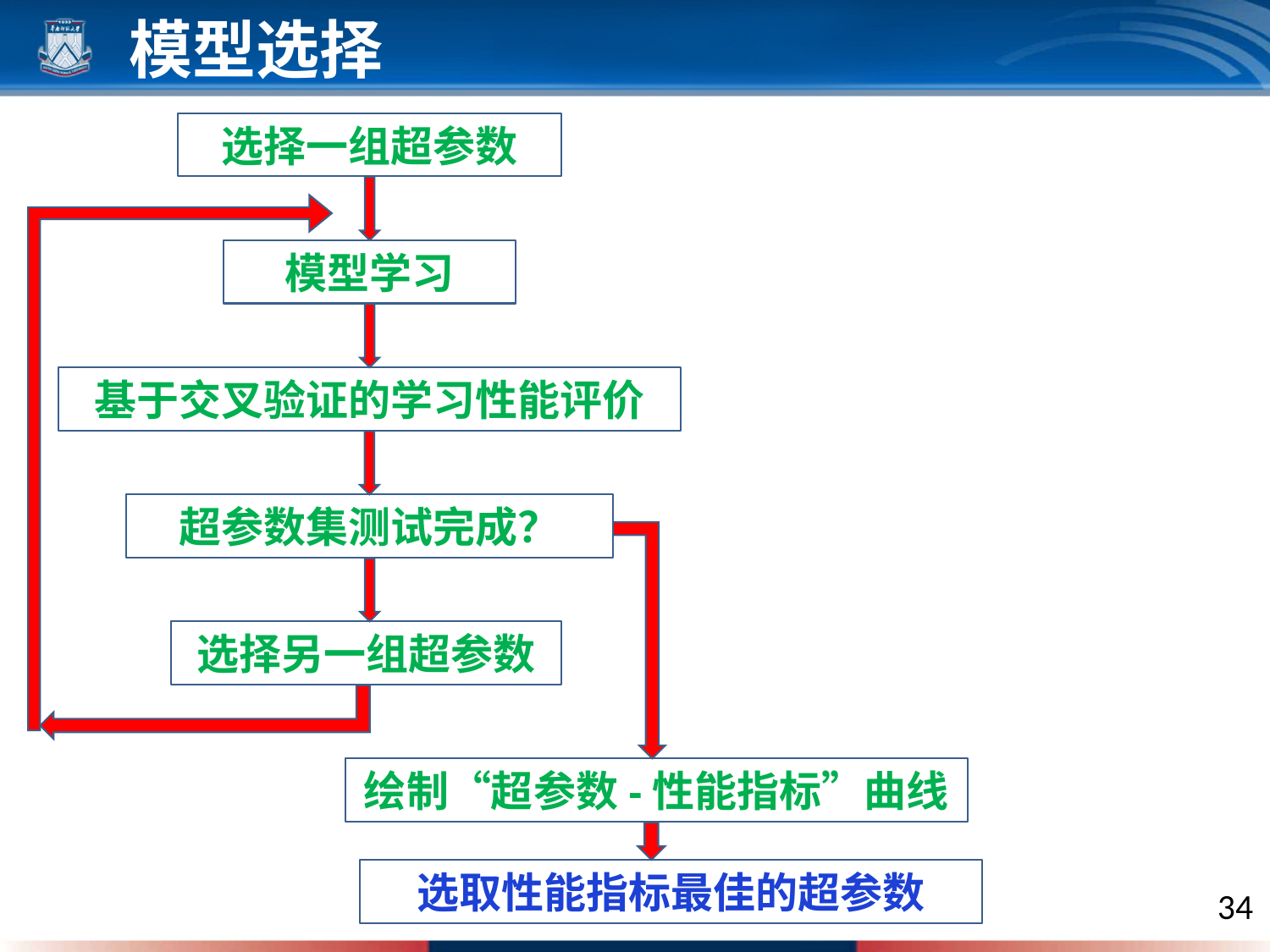

模型选择
选择一组超参数

模型学习

基于交叉验证的学习性能评价

超参数集测试完成？

选择另一组超参数
绘制“超参数-性能指标”曲线

选取性能指标最佳的超参数